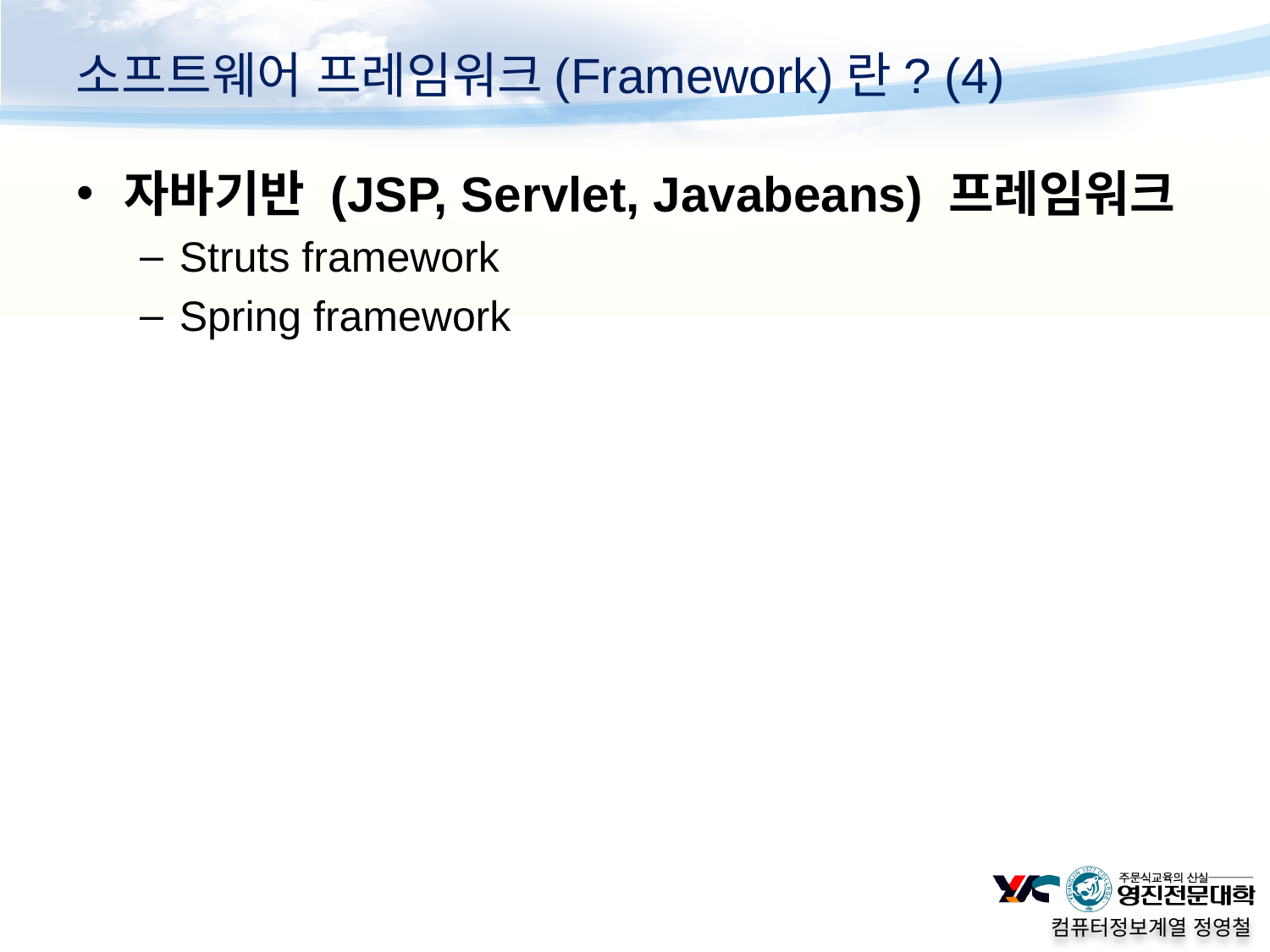

# 소프트웨어 프레임워크(Framework)란? (4)
자바기반 (JSP, Servlet, Javabeans) 프레임워크
Struts framework
Spring framework